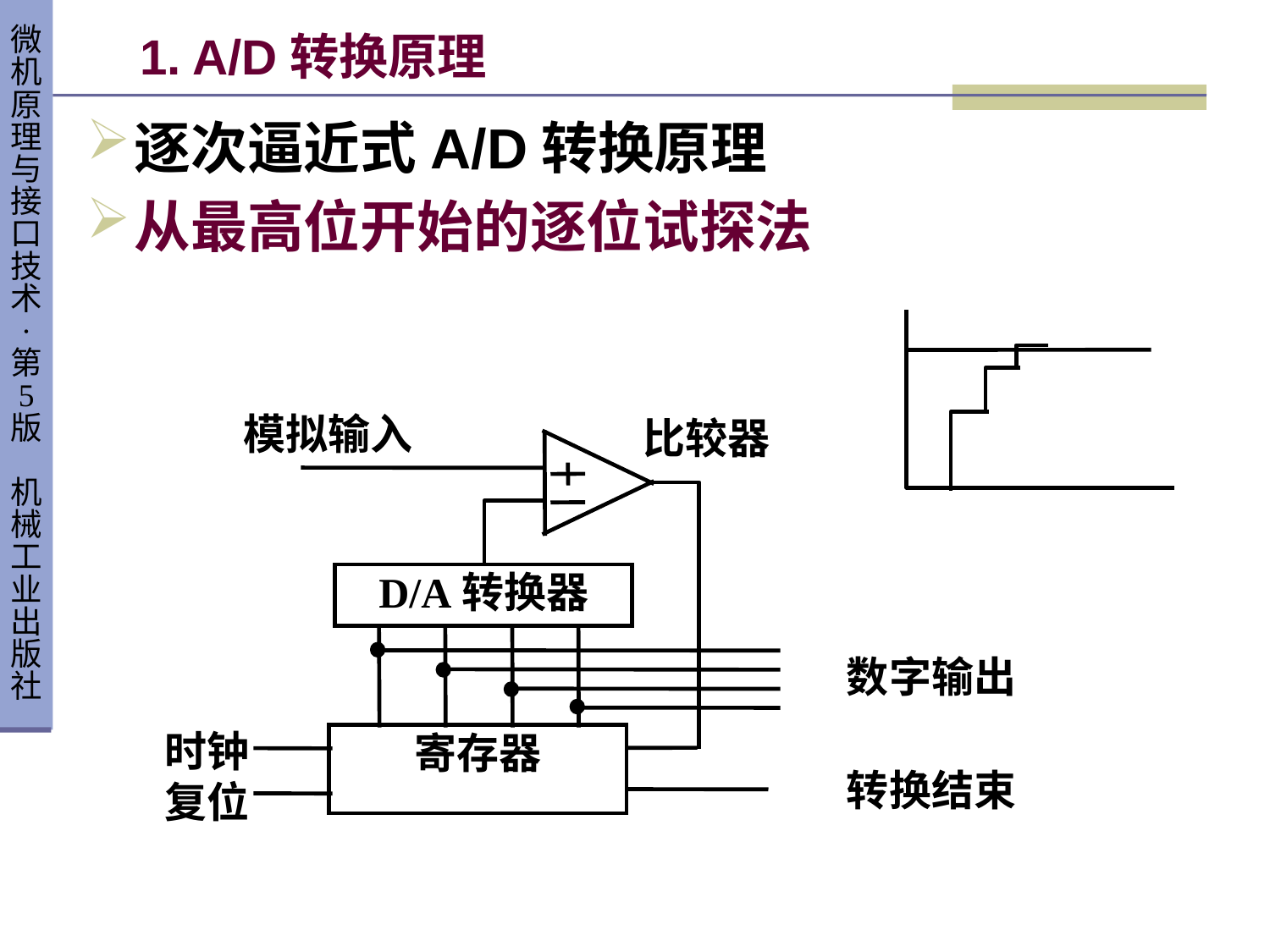

# 1. A/D转换原理
逐次逼近式A/D转换原理
从最高位开始的逐位试探法

模拟输入
比较器

D/A转换器

数字输出

时钟
复位
寄存器

转换结束